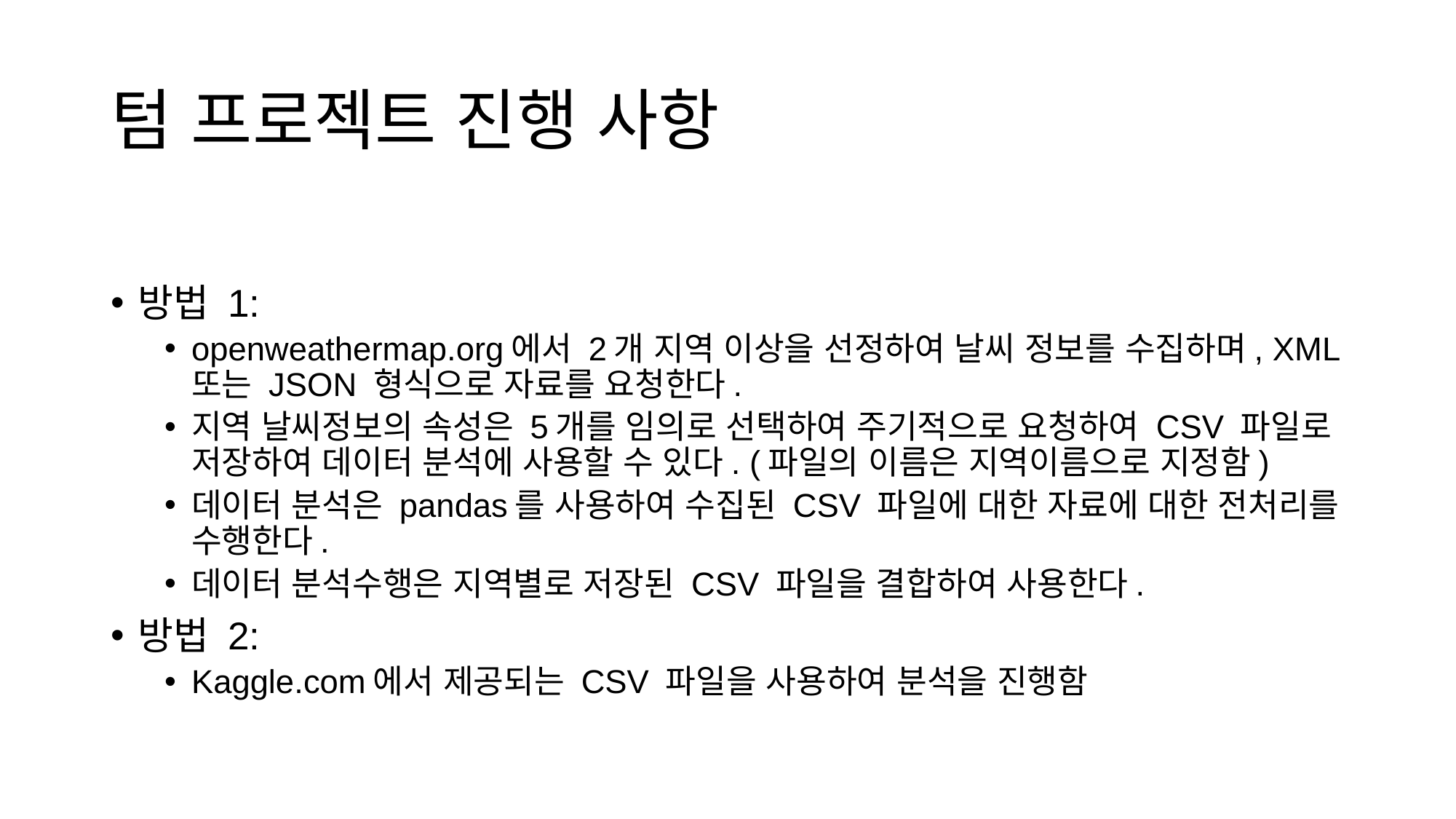

# 텀 프로젝트 진행 사항

방법 1:
openweathermap.org에서 2개 지역 이상을 선정하여 날씨 정보를 수집하며, XML 또는 JSON 형식으로 자료를 요청한다.
지역 날씨정보의 속성은 5개를 임의로 선택하여 주기적으로 요청하여 CSV 파일로 저장하여 데이터 분석에 사용할 수 있다. (파일의 이름은 지역이름으로 지정함)
데이터 분석은 pandas를 사용하여 수집된 CSV 파일에 대한 자료에 대한 전처리를 수행한다.
데이터 분석수행은 지역별로 저장된 CSV 파일을 결합하여 사용한다.
방법 2:
Kaggle.com에서 제공되는 CSV 파일을 사용하여 분석을 진행함